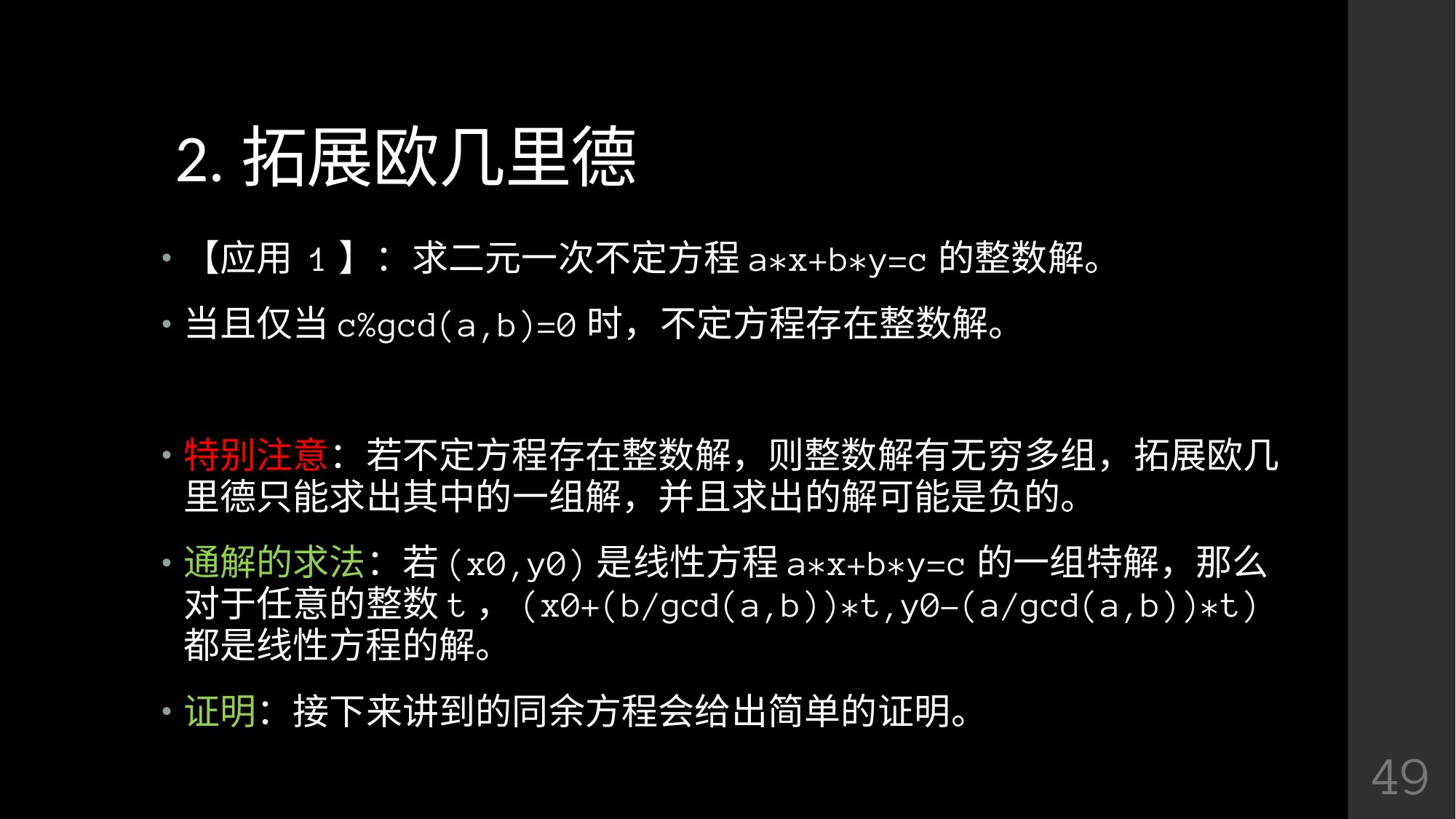

# 2.拓展欧几里德
【应用 1】：求二元一次不定方程a*x+b*y=c的整数解。
当且仅当c%gcd(a,b)=0时，不定方程存在整数解。

特别注意：若不定方程存在整数解，则整数解有无穷多组，拓展欧几里德只能求出其中的一组解，并且求出的解可能是负的。
通解的求法：若(x0,y0)是线性方程a*x+b*y=c的一组特解，那么对于任意的整数t，(x0+(b/gcd(a,b))*t,y0-(a/gcd(a,b))*t)都是线性方程的解。
证明：接下来讲到的同余方程会给出简单的证明。
49